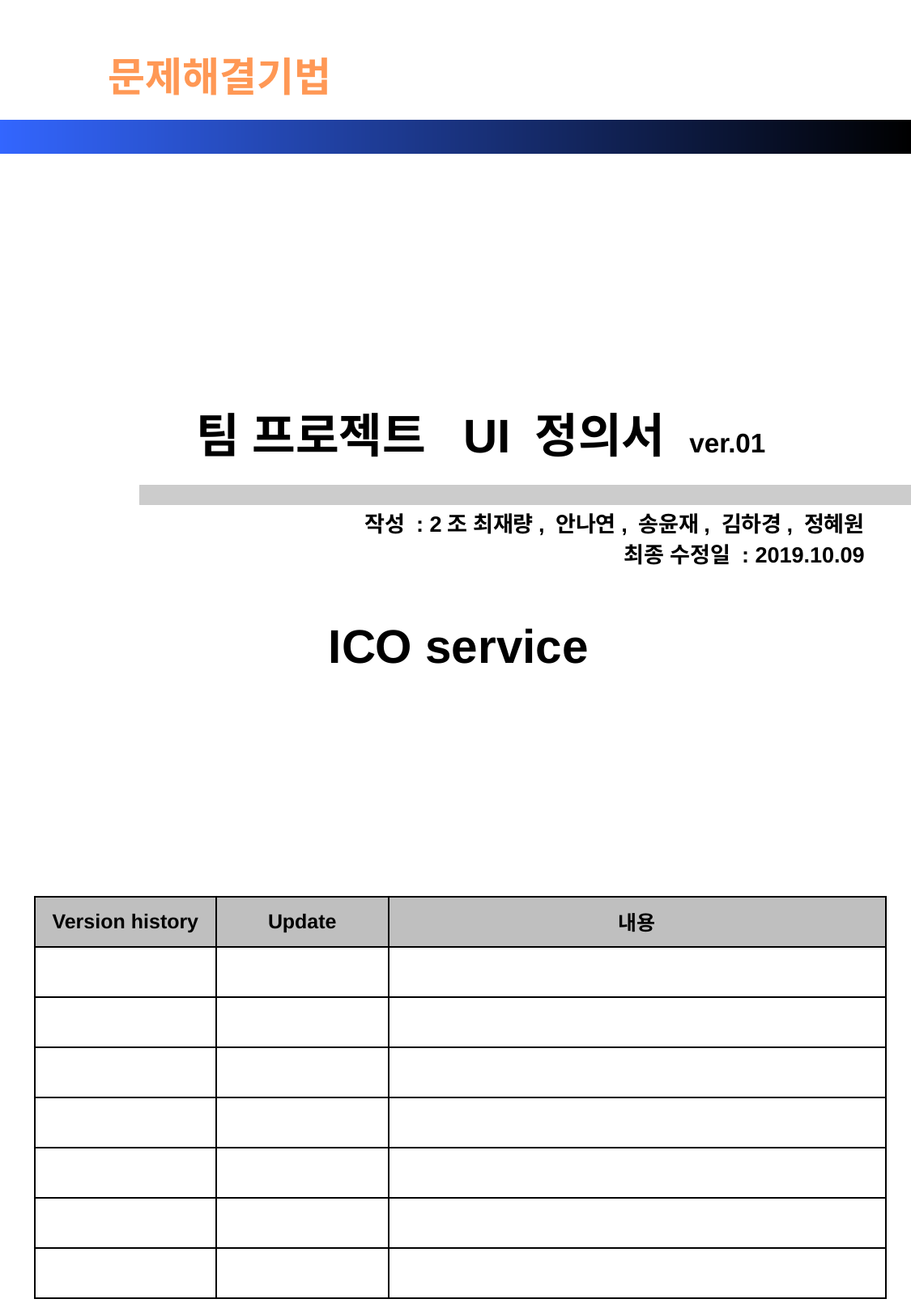

# 팀 프로젝트  UI 정의서 ver.01

	작성 : 2조 최재량, 안나연, 송윤재, 김하경, 정혜원
	최종 수정일 : 2019.10.09
ICO service
| Version history | Update | 내용 |
| --- | --- | --- |
|  |  |  |
|  |  |  |
|  |  |  |
|  |  |  |
|  |  |  |
|  |  |  |
|  |  |  |